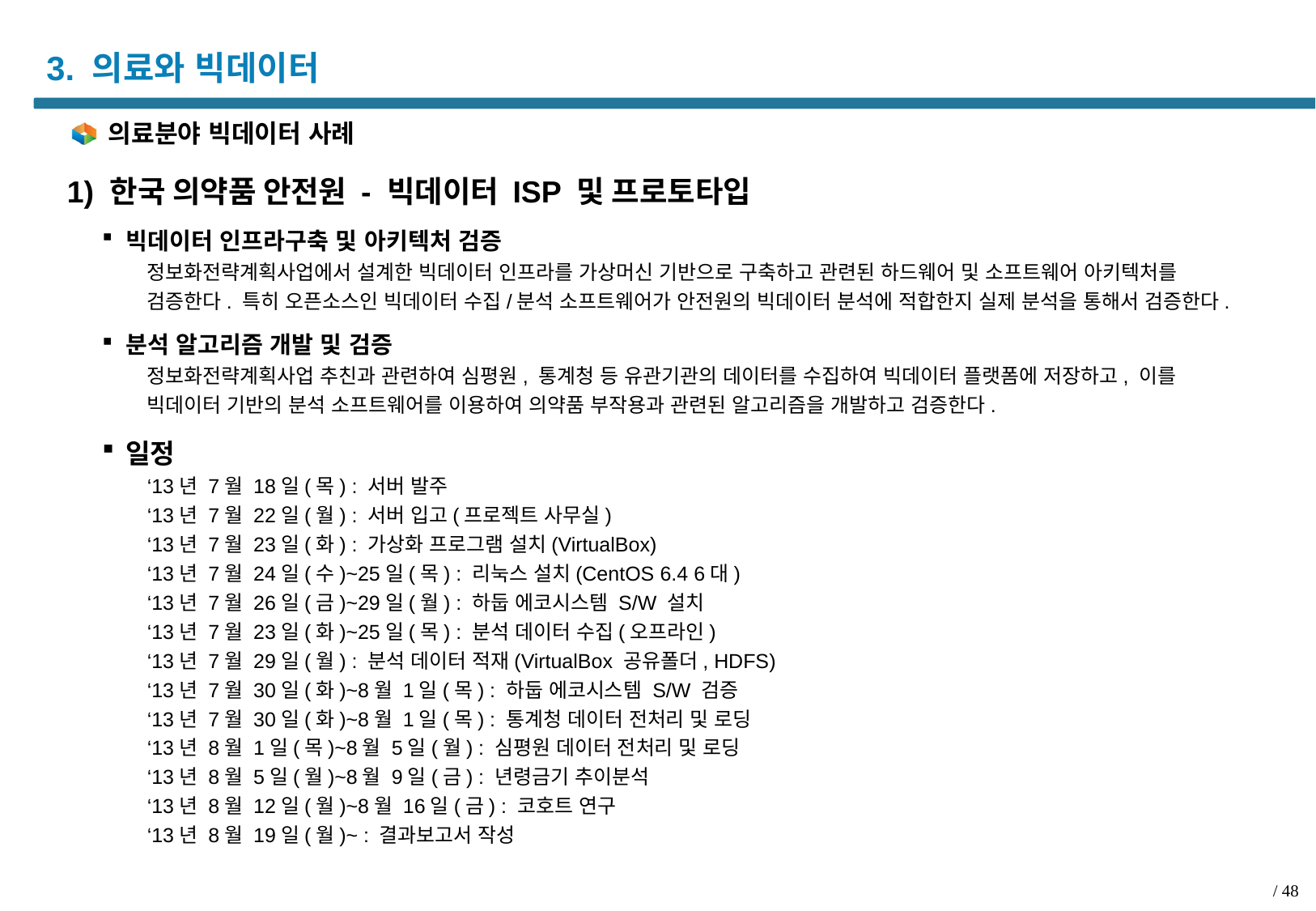

# 3. 의료와 빅데이터
의료분야 빅데이터 사례
1) 한국 의약품 안전원 - 빅데이터 ISP 및 프로토타입
빅데이터 인프라구축 및 아키텍처 검증
정보화전략계획사업에서 설계한 빅데이터 인프라를 가상머신 기반으로 구축하고 관련된 하드웨어 및 소프트웨어 아키텍처를 검증한다. 특히 오픈소스인 빅데이터 수집/분석 소프트웨어가 안전원의 빅데이터 분석에 적합한지 실제 분석을 통해서 검증한다.
분석 알고리즘 개발 및 검증
정보화전략계획사업 추친과 관련하여 심평원, 통계청 등 유관기관의 데이터를 수집하여 빅데이터 플랫폼에 저장하고, 이를 빅데이터 기반의 분석 소프트웨어를 이용하여 의약품 부작용과 관련된 알고리즘을 개발하고 검증한다.
일정
‘13년 7월 18일(목) : 서버 발주
‘13년 7월 22일(월) : 서버 입고(프로젝트 사무실)
‘13년 7월 23일(화) : 가상화 프로그램 설치(VirtualBox)
‘13년 7월 24일(수)~25일(목) : 리눅스 설치(CentOS 6.4 6대)
‘13년 7월 26일(금)~29일(월) : 하둡 에코시스템 S/W 설치
‘13년 7월 23일(화)~25일(목) : 분석 데이터 수집(오프라인)
‘13년 7월 29일(월) : 분석 데이터 적재(VirtualBox 공유폴더, HDFS)
‘13년 7월 30일(화)~8월 1일(목) : 하둡 에코시스템 S/W 검증
‘13년 7월 30일(화)~8월 1일(목) : 통계청 데이터 전처리 및 로딩
‘13년 8월 1일(목)~8월 5일(월) : 심평원 데이터 전처리 및 로딩
‘13년 8월 5일(월)~8월 9일(금) : 년령금기 추이분석
‘13년 8월 12일(월)~8월 16일(금) : 코호트 연구
‘13년 8월 19일(월)~ : 결과보고서 작성
/ 48